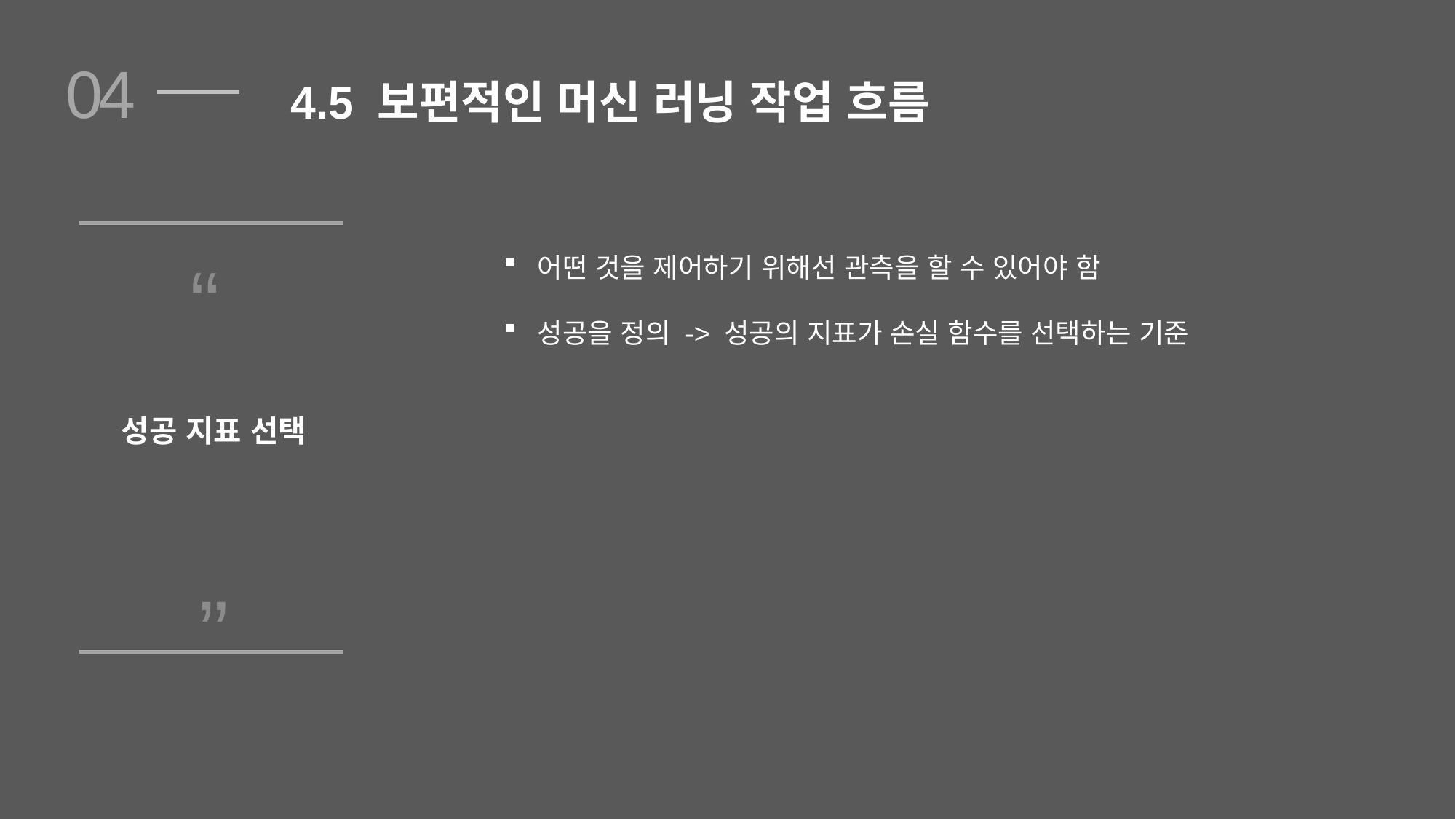

04
4.5 보편적인 머신 러닝 작업 흐름
“
어떤 것을 제어하기 위해선 관측을 할 수 있어야 함

성공을 정의 -> 성공의 지표가 손실 함수를 선택하는 기준
성공 지표 선택
”